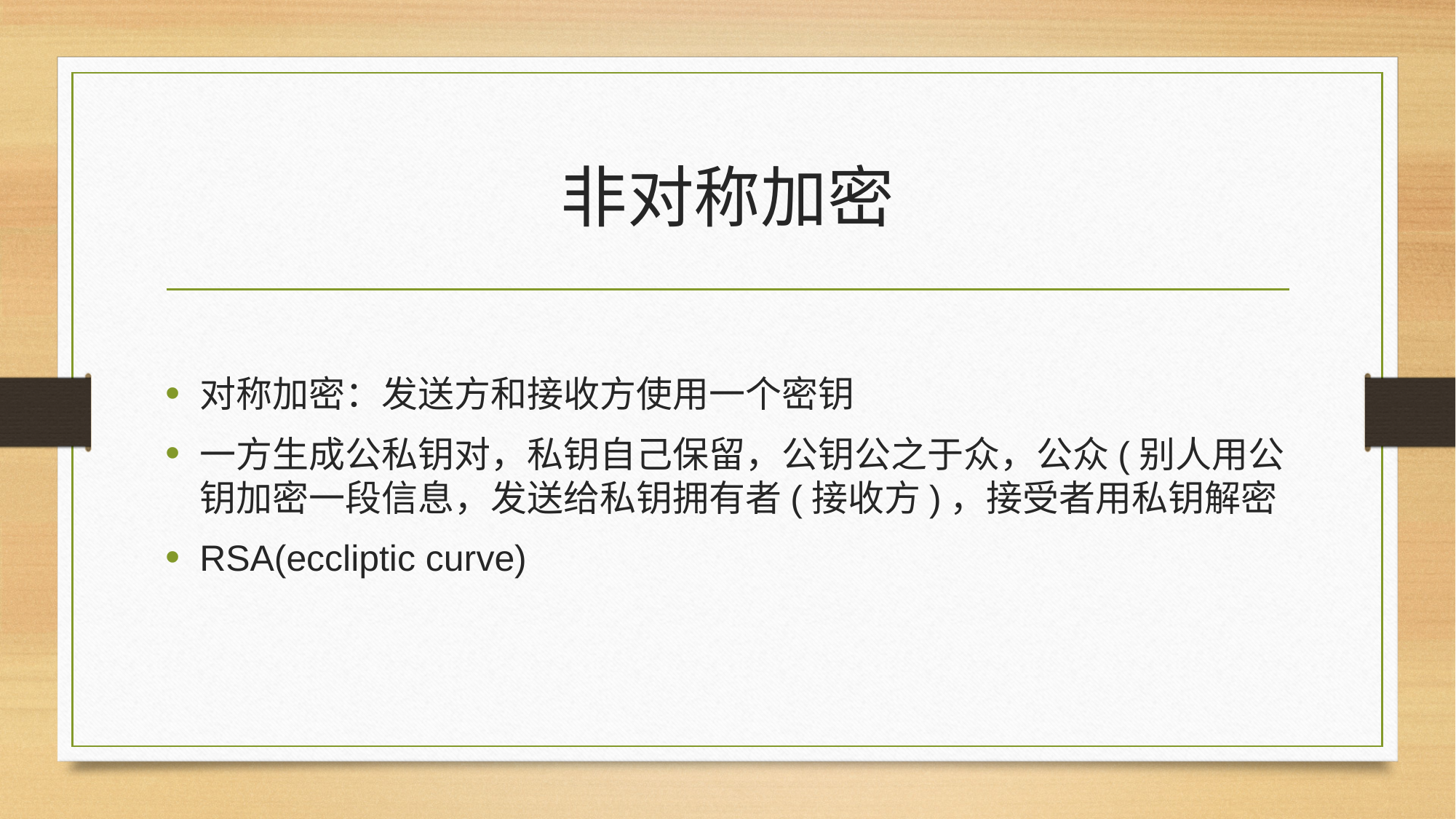

# 非对称加密

对称加密：发送方和接收方使用一个密钥
一方生成公私钥对，私钥自己保留，公钥公之于众，公众(别人用公钥加密一段信息，发送给私钥拥有者(接收方)，接受者用私钥解密
RSA(eccliptic curve)